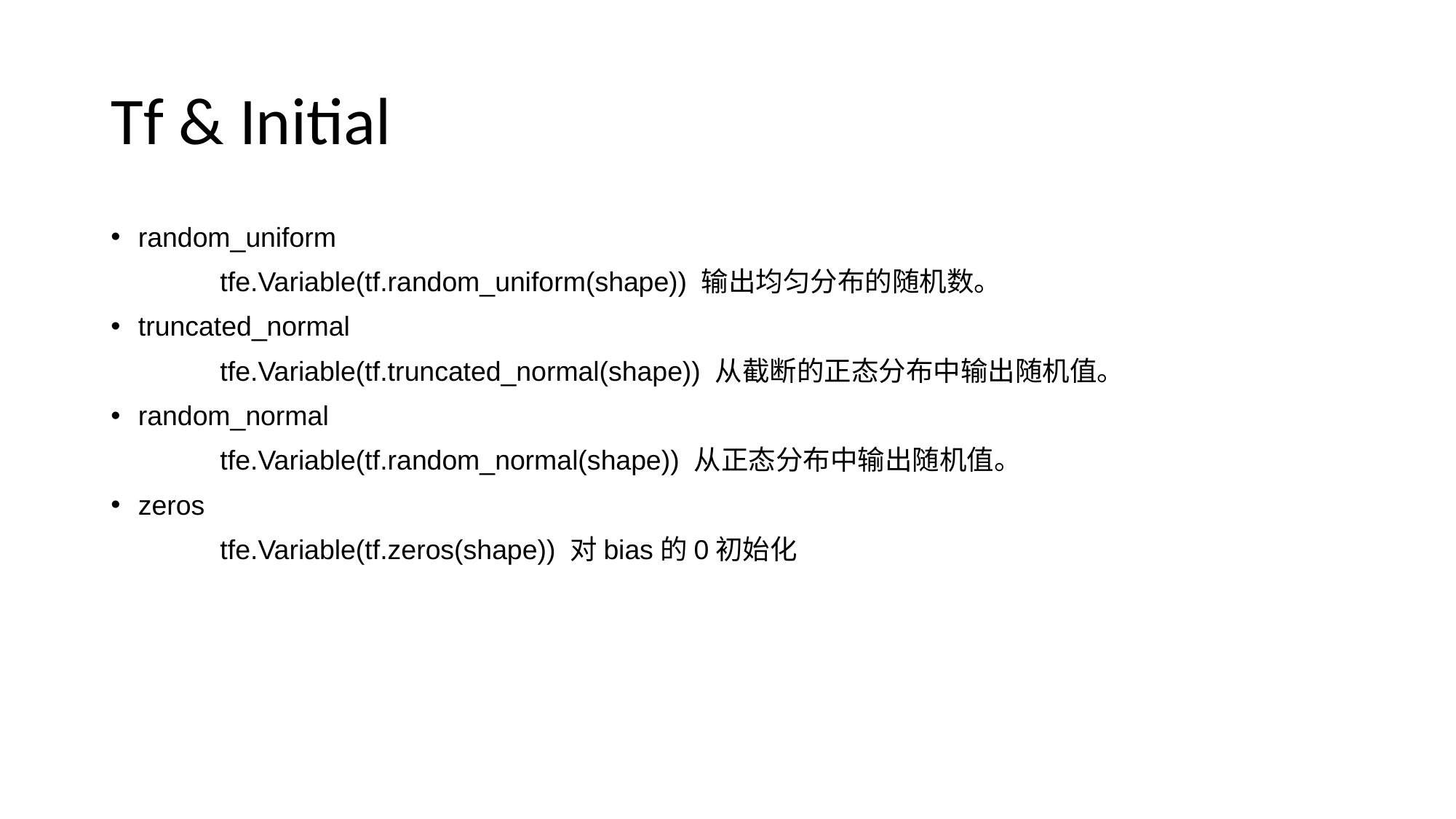

# Tf & Initial
random_uniform
	tfe.Variable(tf.random_uniform(shape)) 输出均匀分布的随机数。
truncated_normal
	tfe.Variable(tf.truncated_normal(shape)) 从截断的正态分布中输出随机值。
random_normal
	tfe.Variable(tf.random_normal(shape)) 从正态分布中输出随机值。
zeros
	tfe.Variable(tf.zeros(shape)) 对bias的0初始化